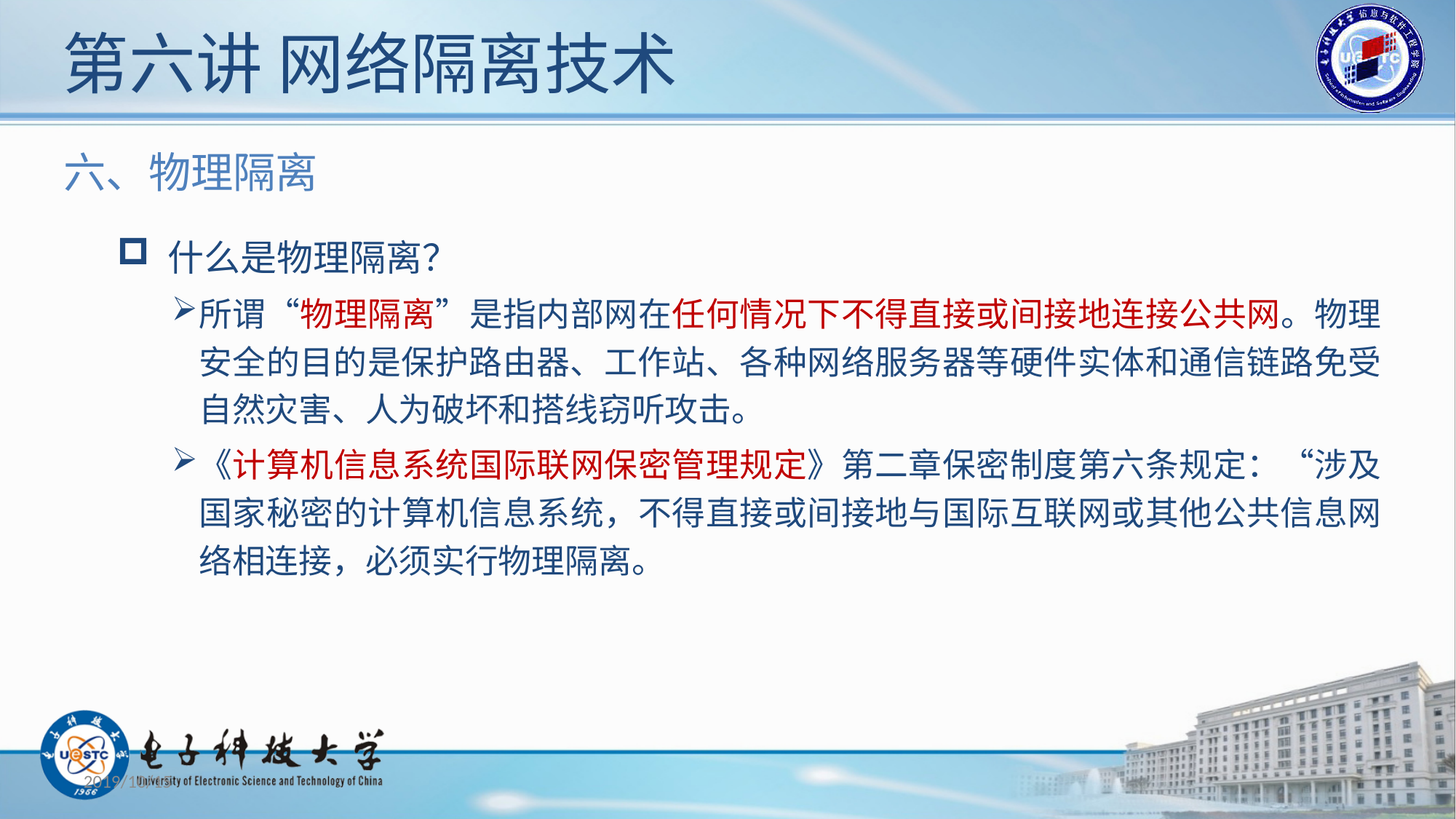

# 第六讲 网络隔离技术
六、物理隔离
 什么是物理隔离？
所谓“物理隔离”是指内部网在任何情况下不得直接或间接地连接公共网。物理安全的目的是保护路由器、工作站、各种网络服务器等硬件实体和通信链路免受自然灾害、人为破坏和搭线窃听攻击。
《计算机信息系统国际联网保密管理规定》第二章保密制度第六条规定：“涉及国家秘密的计算机信息系统，不得直接或间接地与国际互联网或其他公共信息网络相连接，必须实行物理隔离。
2019/10/15